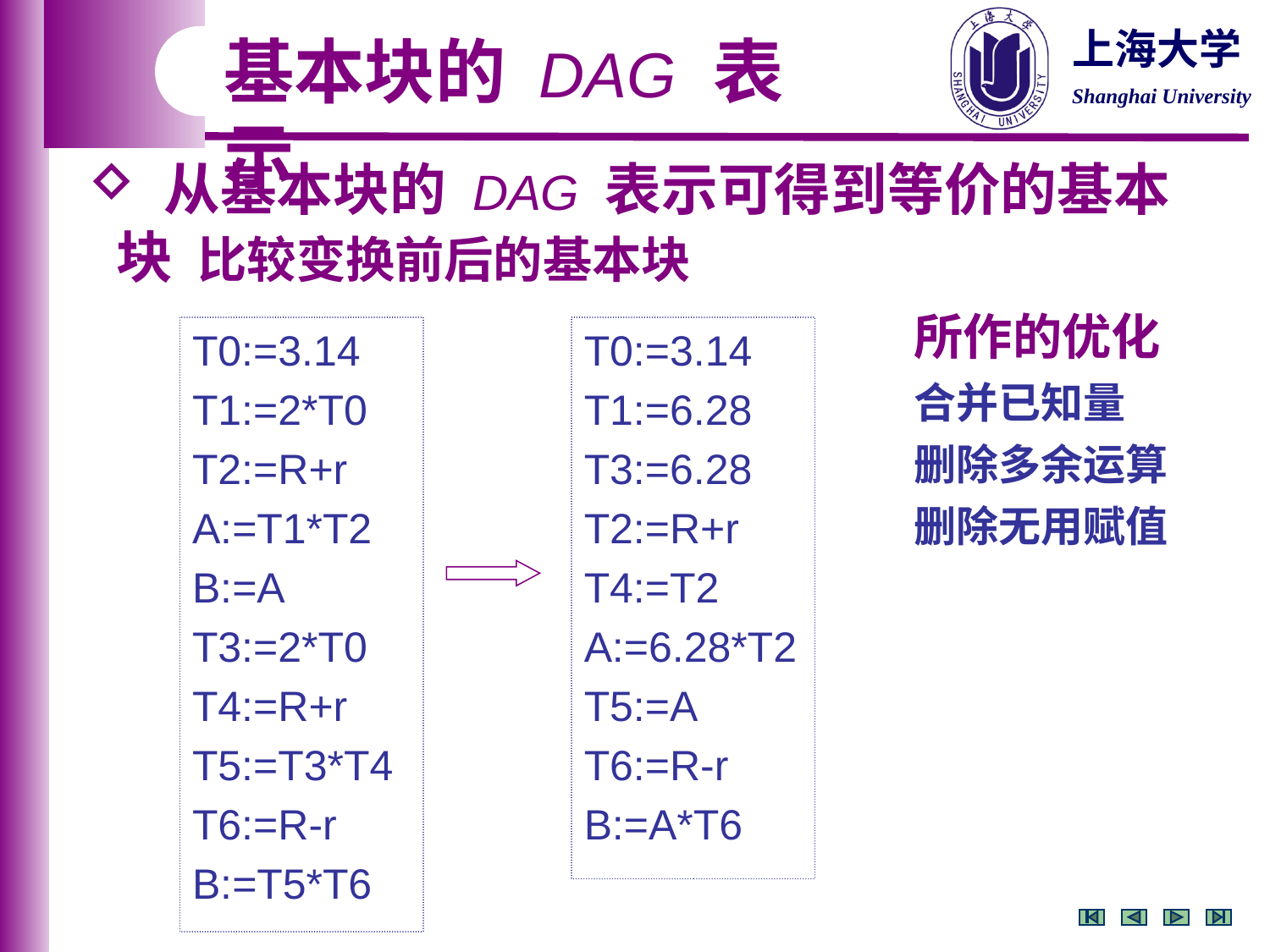

基本块的 DAG 表示
 从基本块的 DAG 表示可得到等价的基本块
   比较变换前后的基本块
T0:=3.14
T1:=2*T0
T2:=R+r
A:=T1*T2
B:=A
T3:=2*T0
T4:=R+r
T5:=T3*T4
T6:=R-r
B:=T5*T6
T0:=3.14
T1:=6.28
T3:=6.28
T2:=R+r
T4:=T2
A:=6.28*T2
T5:=A
T6:=R-r
B:=A*T6
所作的优化
合并已知量
删除多余运算
删除无用赋值